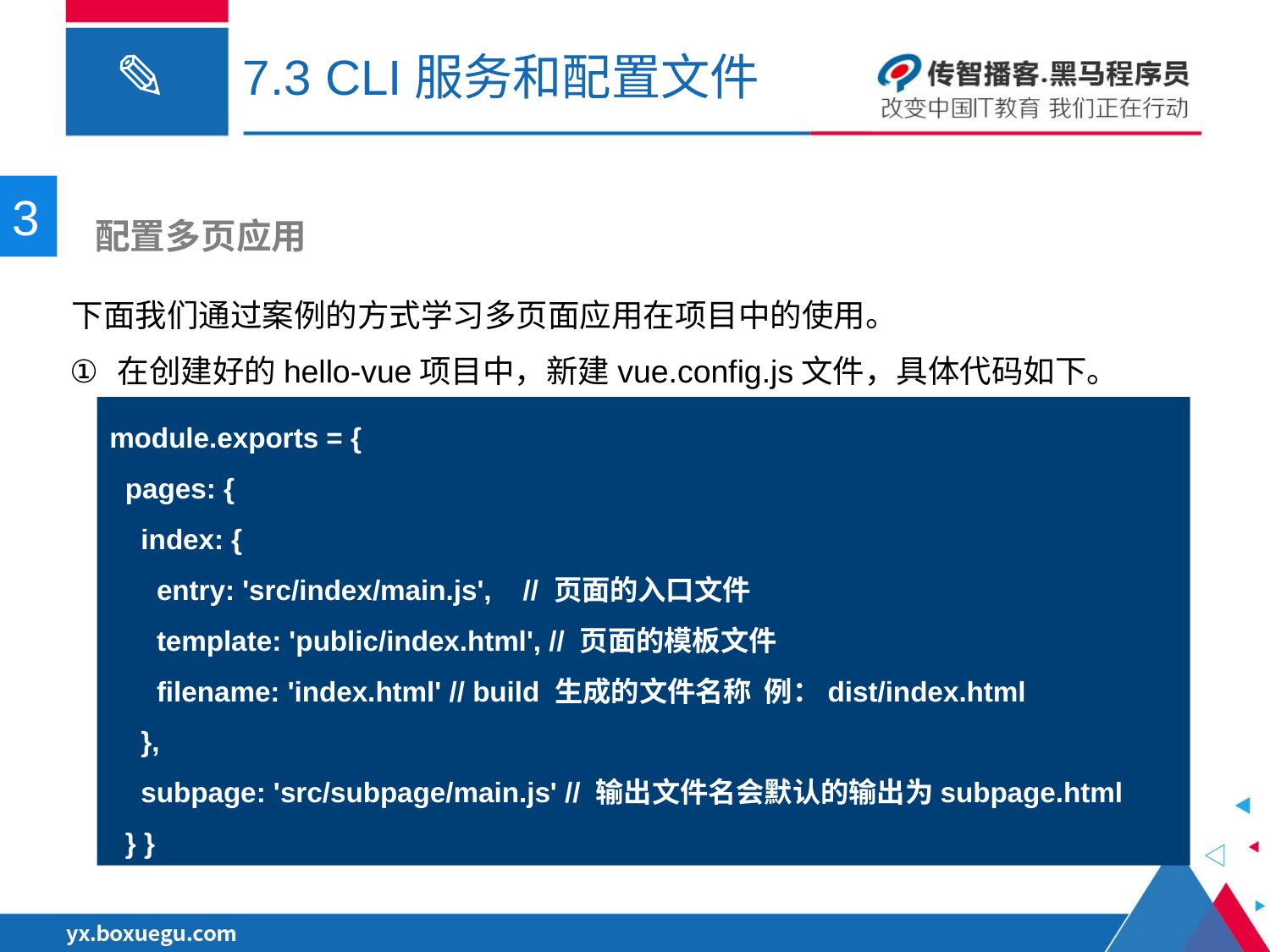

# 7.3 CLI服务和配置文件

3
  配置多页应用
下面我们通过案例的方式学习多页面应用在项目中的使用。
在创建好的hello-vue项目中，新建vue.config.js文件，具体代码如下。
module.exports = {
  pages: {
    index: {
      entry: 'src/index/main.js',    // 页面的入口文件
      template: 'public/index.html', // 页面的模板文件
      filename: 'index.html' // build 生成的文件名称  例：dist/index.html
    },
    subpage: 'src/subpage/main.js' // 输出文件名会默认的输出为subpage.html
  } }